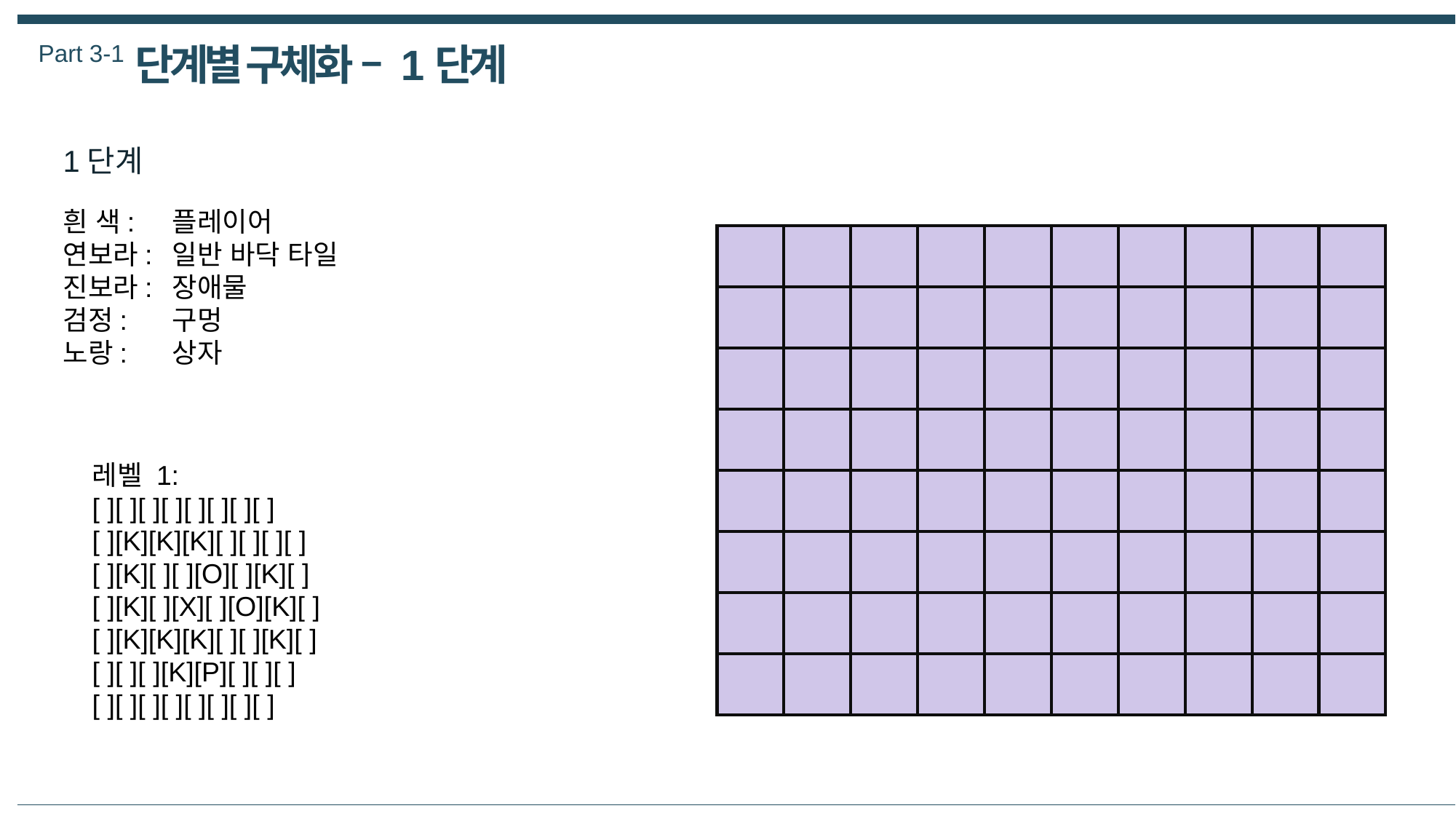

Part 3-1
단계별 구체화 – 1단계
1단계
흰 색:	플레이어
연보라:	일반 바닥 타일
진보라:	장애물
검정:	구멍
노랑:	상자
|  |  |  |  |  |  |  |  |  |  |
| --- | --- | --- | --- | --- | --- | --- | --- | --- | --- |
|  |  |  |  |  |  |  |  |  |  |
|  |  |  |  |  |  |  |  |  |  |
|  |  |  |  |  |  |  |  |  |  |
|  |  |  |  |  |  |  |  |  |  |
|  |  |  |  |  |  |  |  |  |  |
|  |  |  |  |  |  |  |  |  |  |
|  |  |  |  |  |  |  |  |  |  |
레벨 1:
[ ][ ][ ][ ][ ][ ][ ][ ]
[ ][K][K][K][ ][ ][ ][ ]
[ ][K][ ][ ][O][ ][K][ ]
[ ][K][ ][X][ ][O][K][ ]
[ ][K][K][K][ ][ ][K][ ]
[ ][ ][ ][K][P][ ][ ][ ]
[ ][ ][ ][ ][ ][ ][ ][ ]